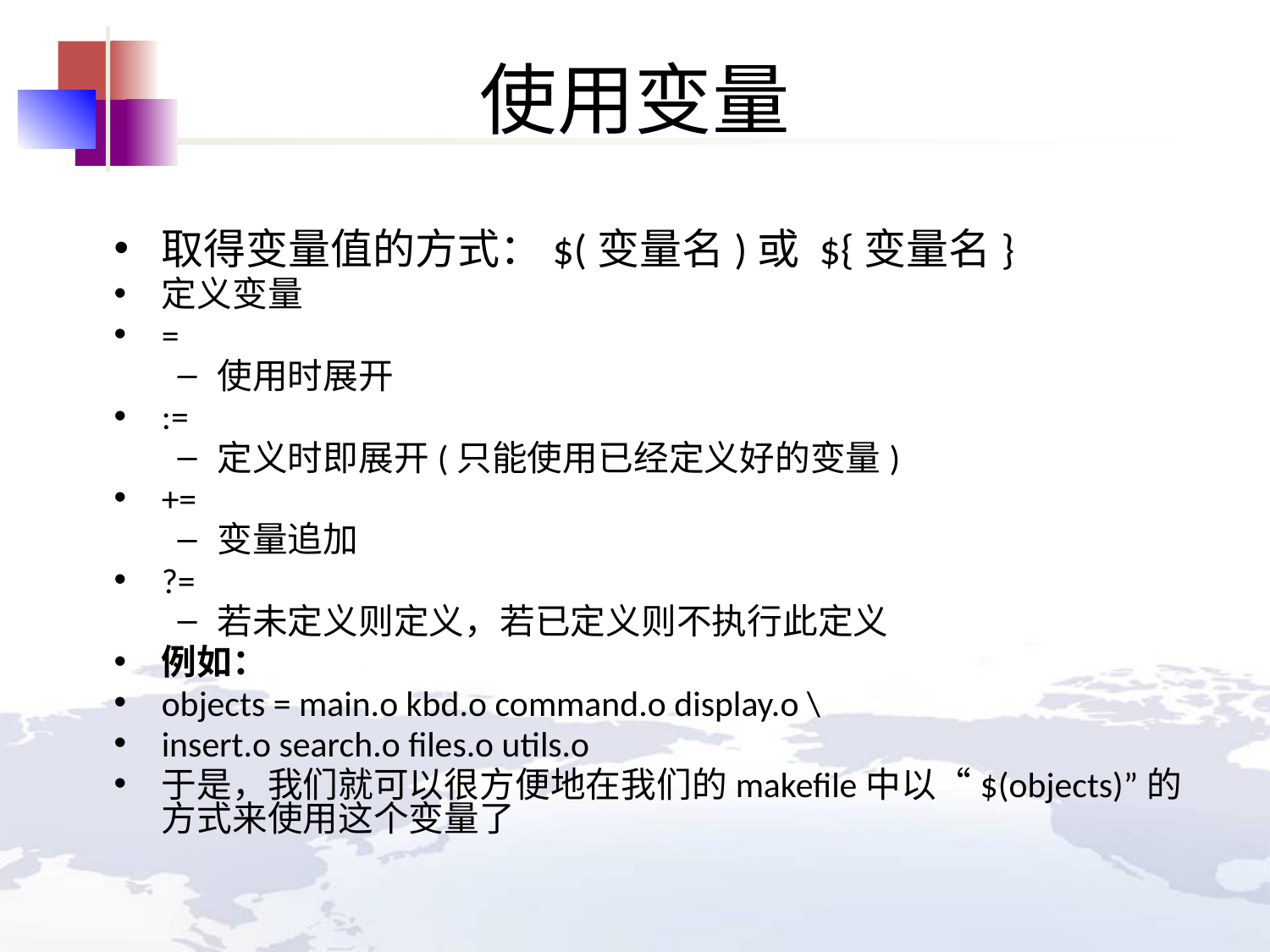

# 使用变量
取得变量值的方式：$(变量名)或 ${变量名}
定义变量
=
使用时展开
:=
定义时即展开(只能使用已经定义好的变量)
+=
变量追加
?=
若未定义则定义，若已定义则不执行此定义
例如：
objects = main.o kbd.o command.o display.o \
insert.o search.o files.o utils.o
于是，我们就可以很方便地在我们的makefile中以“$(objects)”的方式来使用这个变量了